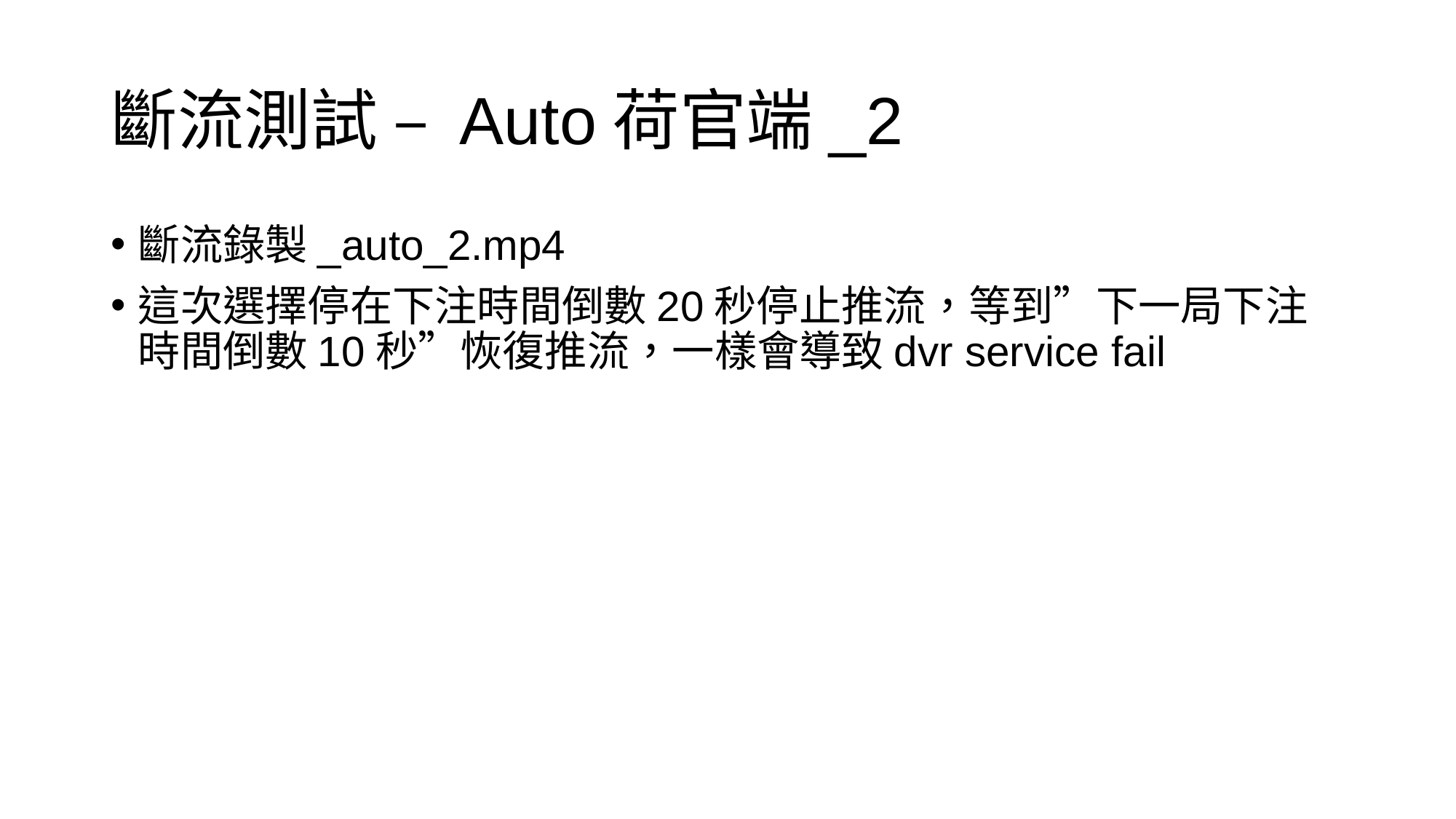

# 斷流測試 – Auto荷官端_2
斷流錄製_auto_2.mp4
這次選擇停在下注時間倒數20秒停止推流，等到”下一局下注時間倒數10秒”恢復推流，一樣會導致dvr service fail